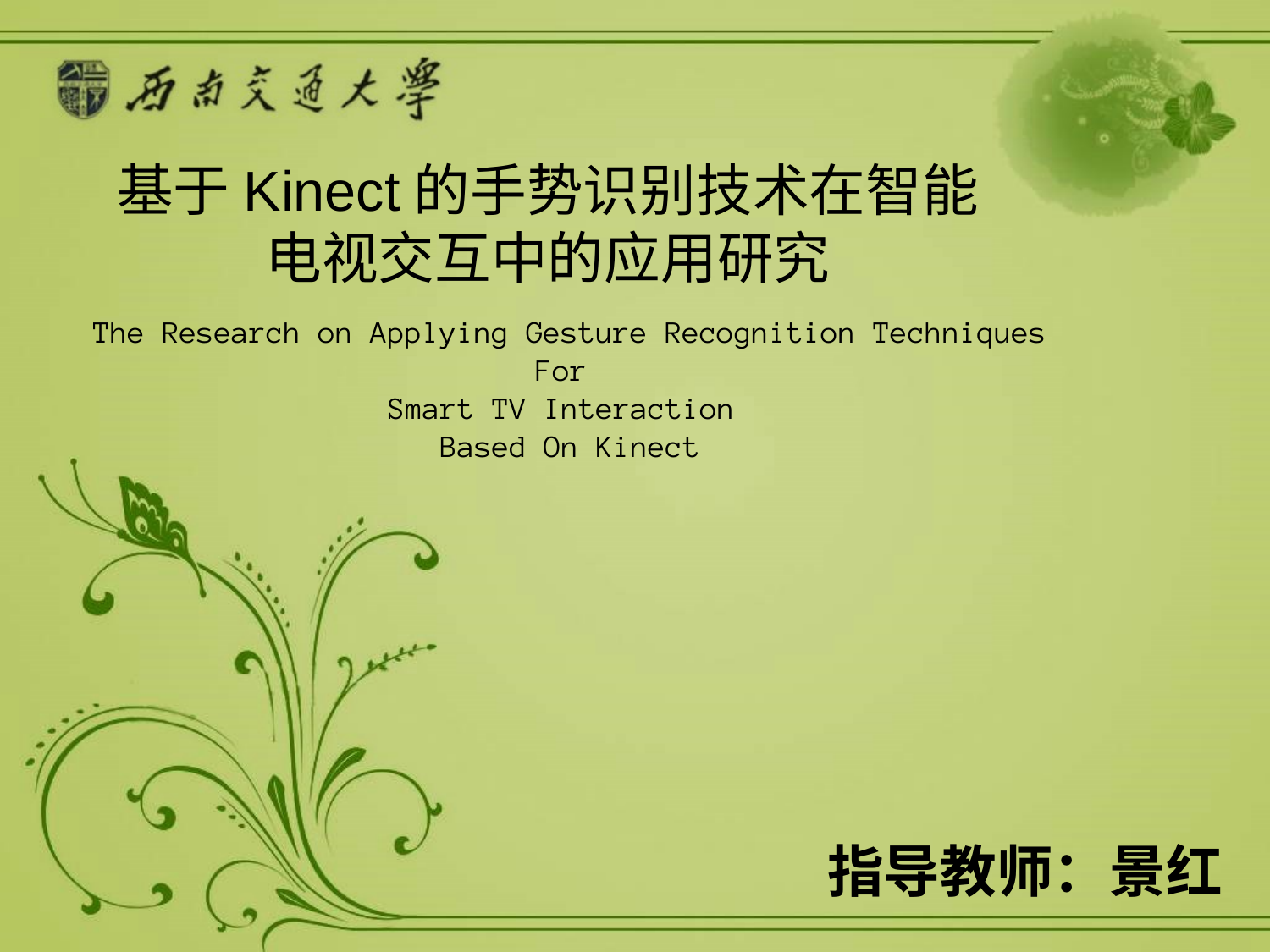

基于Kinect的手势识别技术在智能电视交互中的应用研究
The Research on Applying Gesture Recognition Techniques
For
Smart TV Interaction
Based On Kinect

指导教师：景红